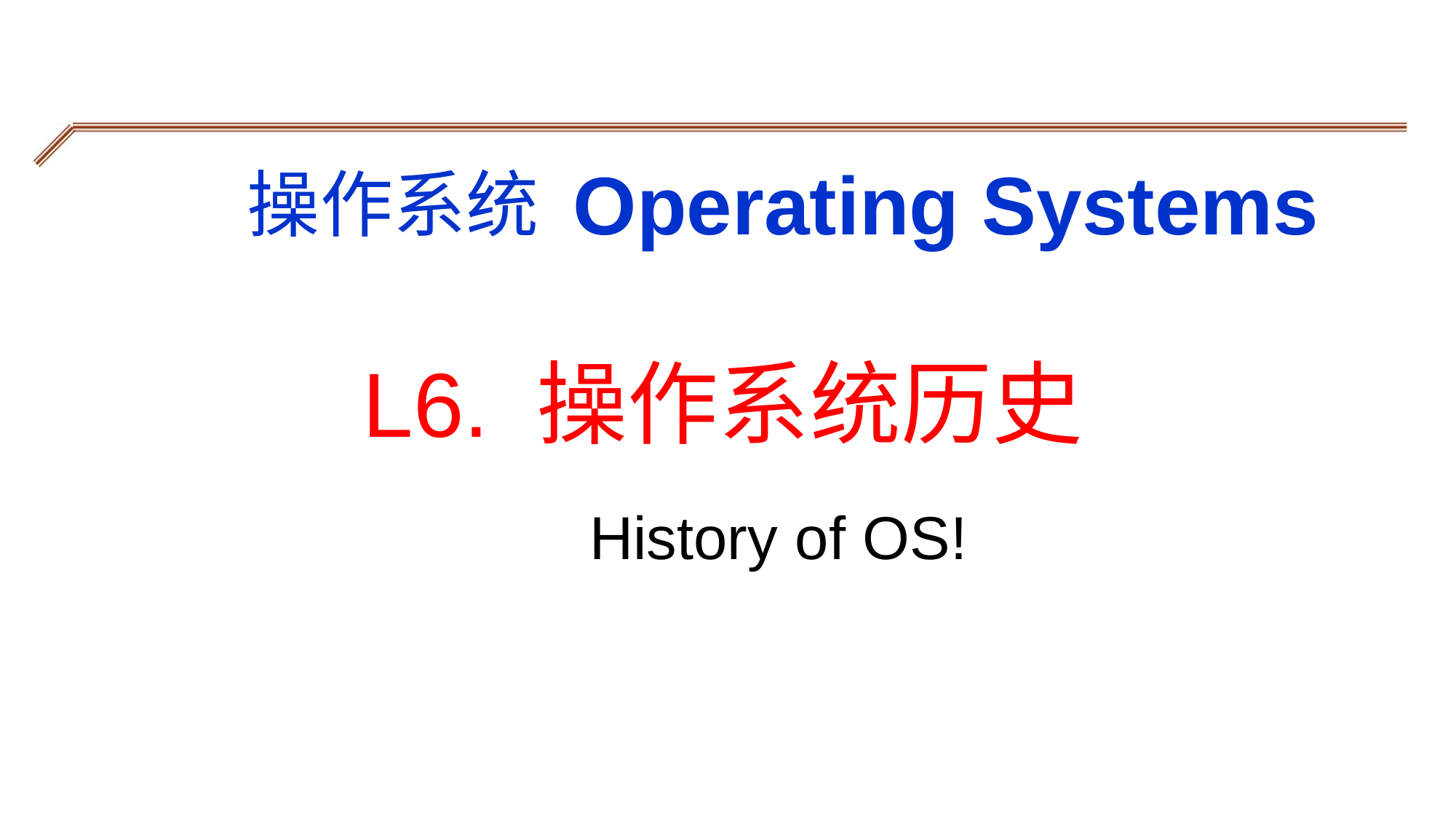

Operating Systems
操作系统
L6. 操作系统历史
History of OS!